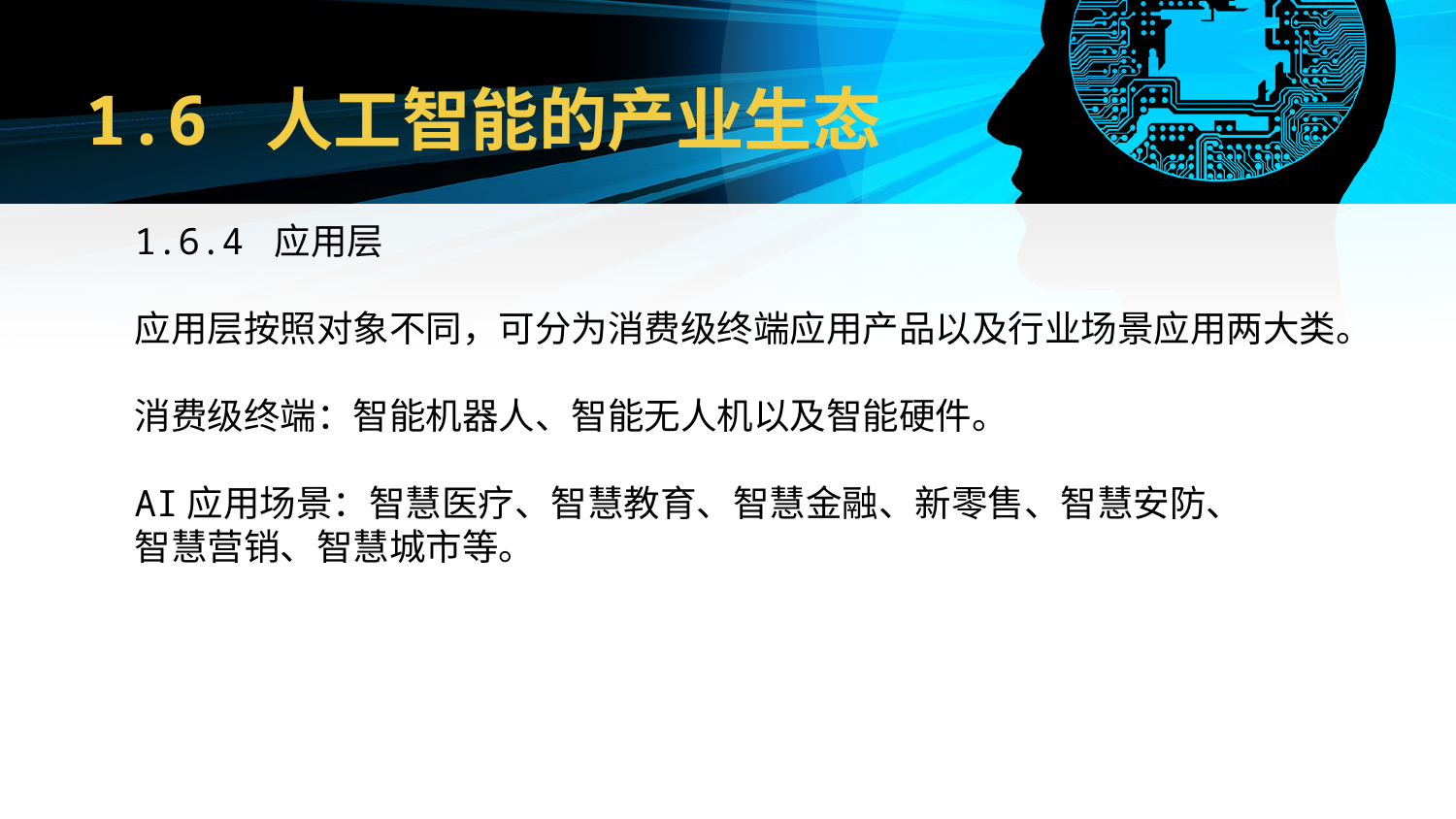

# 1.6 人工智能的产业生态
1.6.4 应用层

应用层按照对象不同，可分为消费级终端应用产品以及行业场景应用两大类。

消费级终端：智能机器人、智能无人机以及智能硬件。

AI应用场景：智慧医疗、智慧教育、智慧金融、新零售、智慧安防、            智慧营销、智慧城市等。